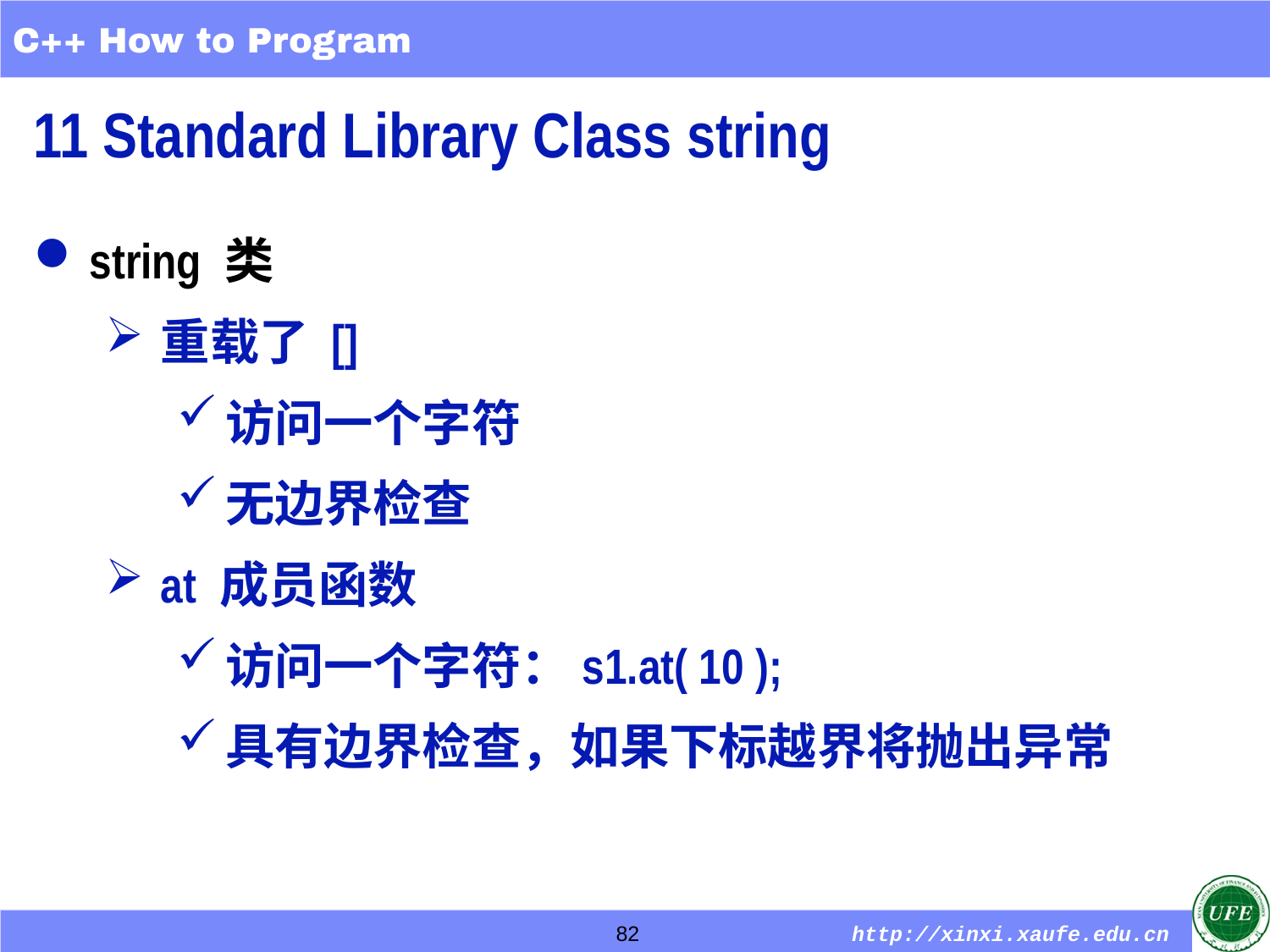

11 Standard Library Class string
string 类
重载了 []
访问一个字符
无边界检查
at 成员函数
访问一个字符：s1.at( 10 );
具有边界检查，如果下标越界将抛出异常

82